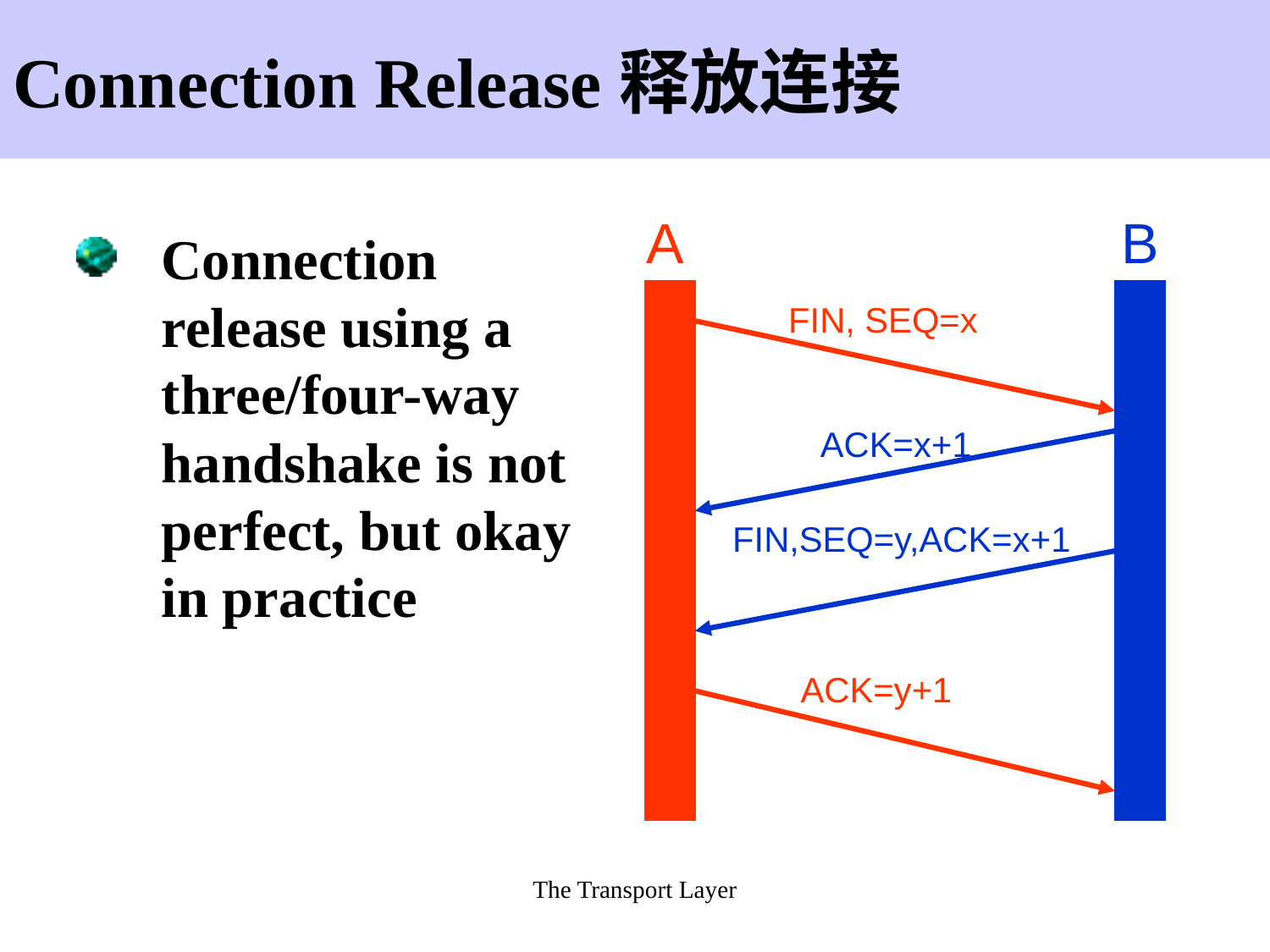

The Transport Layer
20
# Connection Release释放连接
A
B
Connection release using a three/four-way handshake is not perfect, but okay in practice

FIN, SEQ=x

ACK=x+1

FIN,SEQ=y,ACK=x+1

ACK=y+1